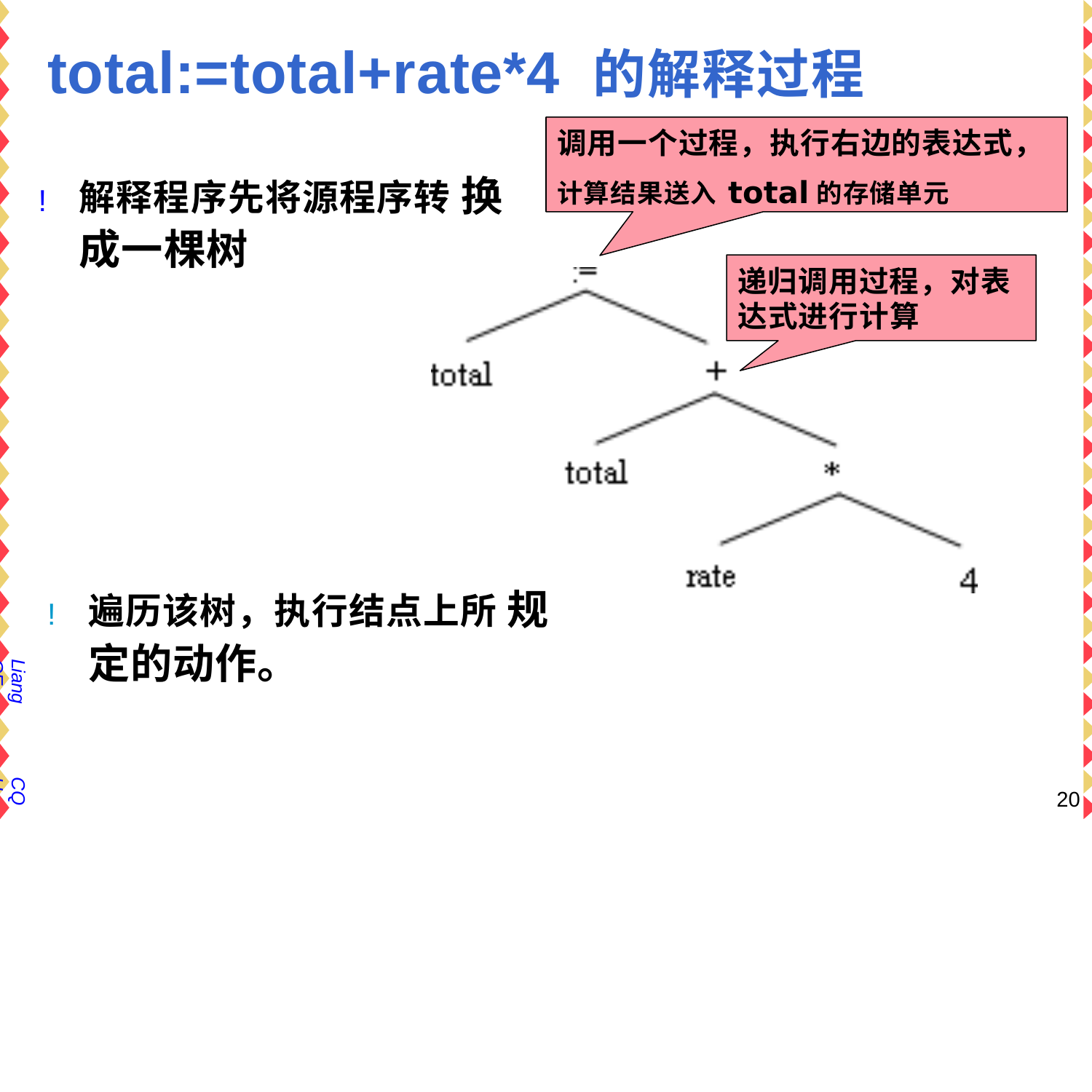

# total:=total+rate*4 的解释过程

调用一个过程，执行右边的表达式，
计算结果送入total的存储单元
!	解释程序先将源程序转 换成一棵树

递归调用过程，对表 达式进行计算

!	遍历该树，执行结点上所 规定的动作。
Liang GE
CQU
20